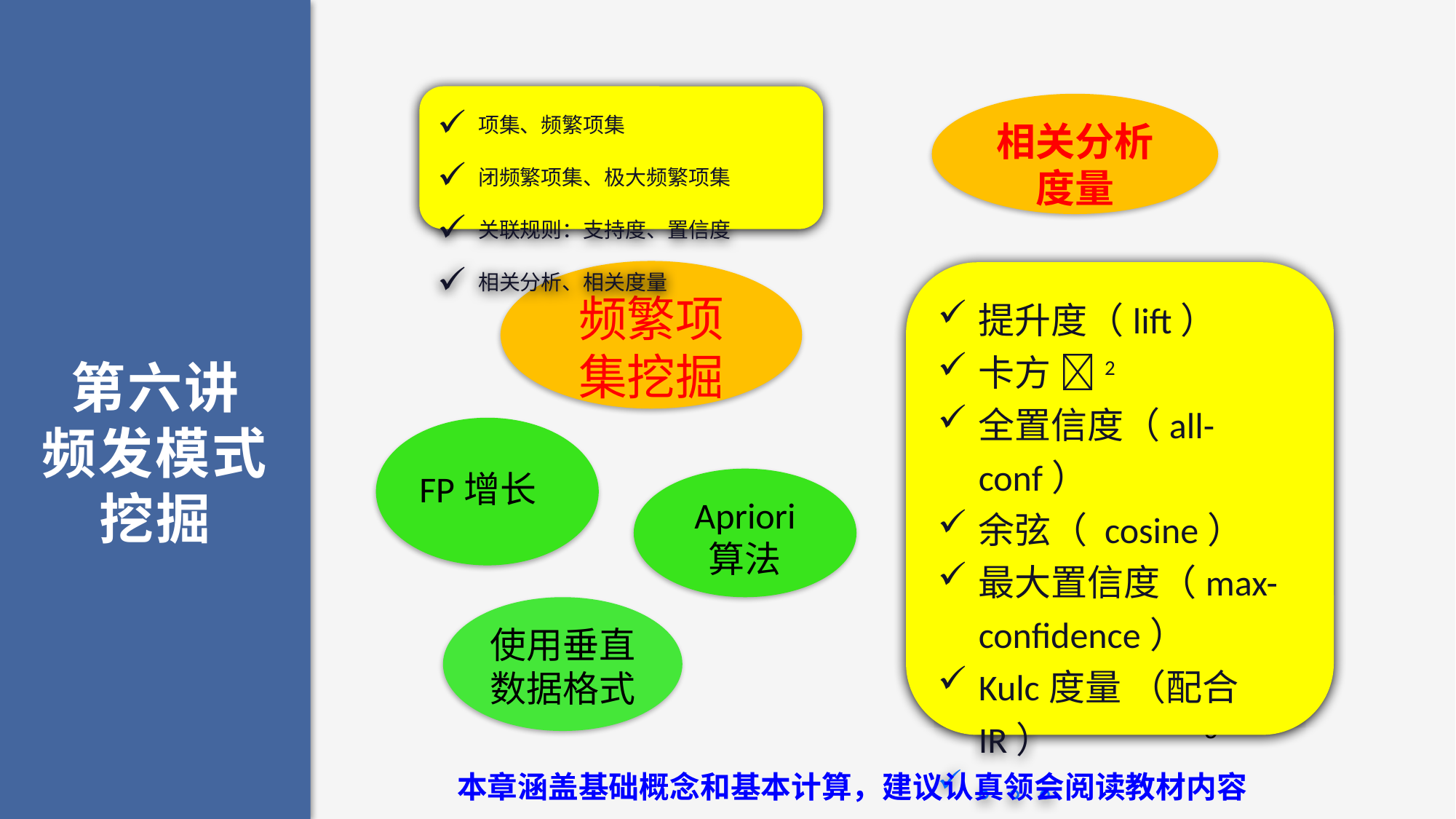

项集、频繁项集
闭频繁项集、极大频繁项集
关联规则：支持度、置信度
相关分析、相关度量
相关分析度量
频繁项集挖掘
提升度（lift）
卡方 χ2
全置信度（all-conf）
余弦（ cosine）
最大置信度（max-confidence）
Kulc度量 （配合IR）
。。。
第六讲
频发模式挖掘
FP增长
Apriori
算法
使用垂直数据格式
9
9
本章涵盖基础概念和基本计算，建议认真领会阅读教材内容